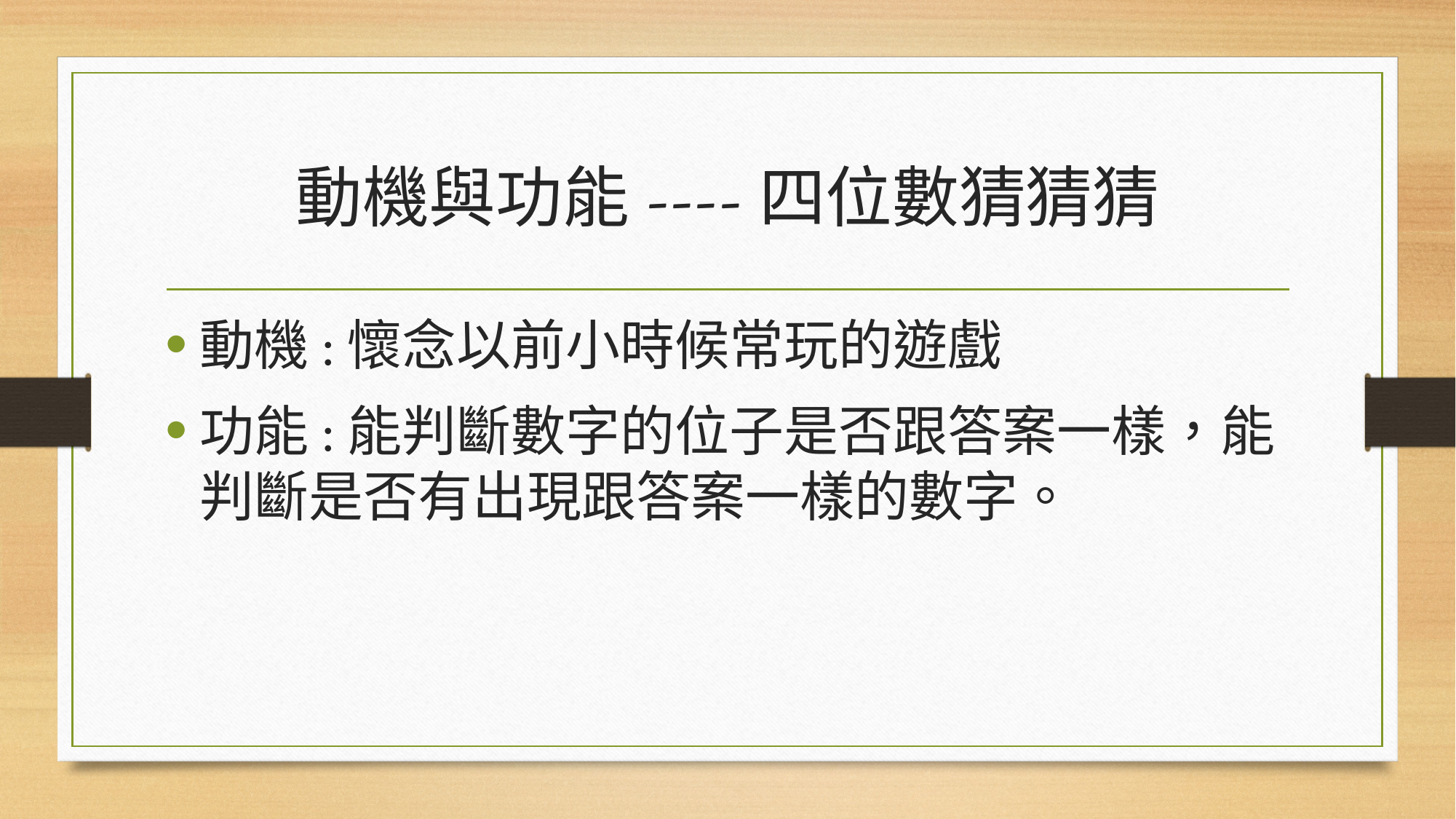

# 動機與功能----四位數猜猜猜
動機:懷念以前小時候常玩的遊戲
功能:能判斷數字的位子是否跟答案一樣，能判斷是否有出現跟答案一樣的數字。